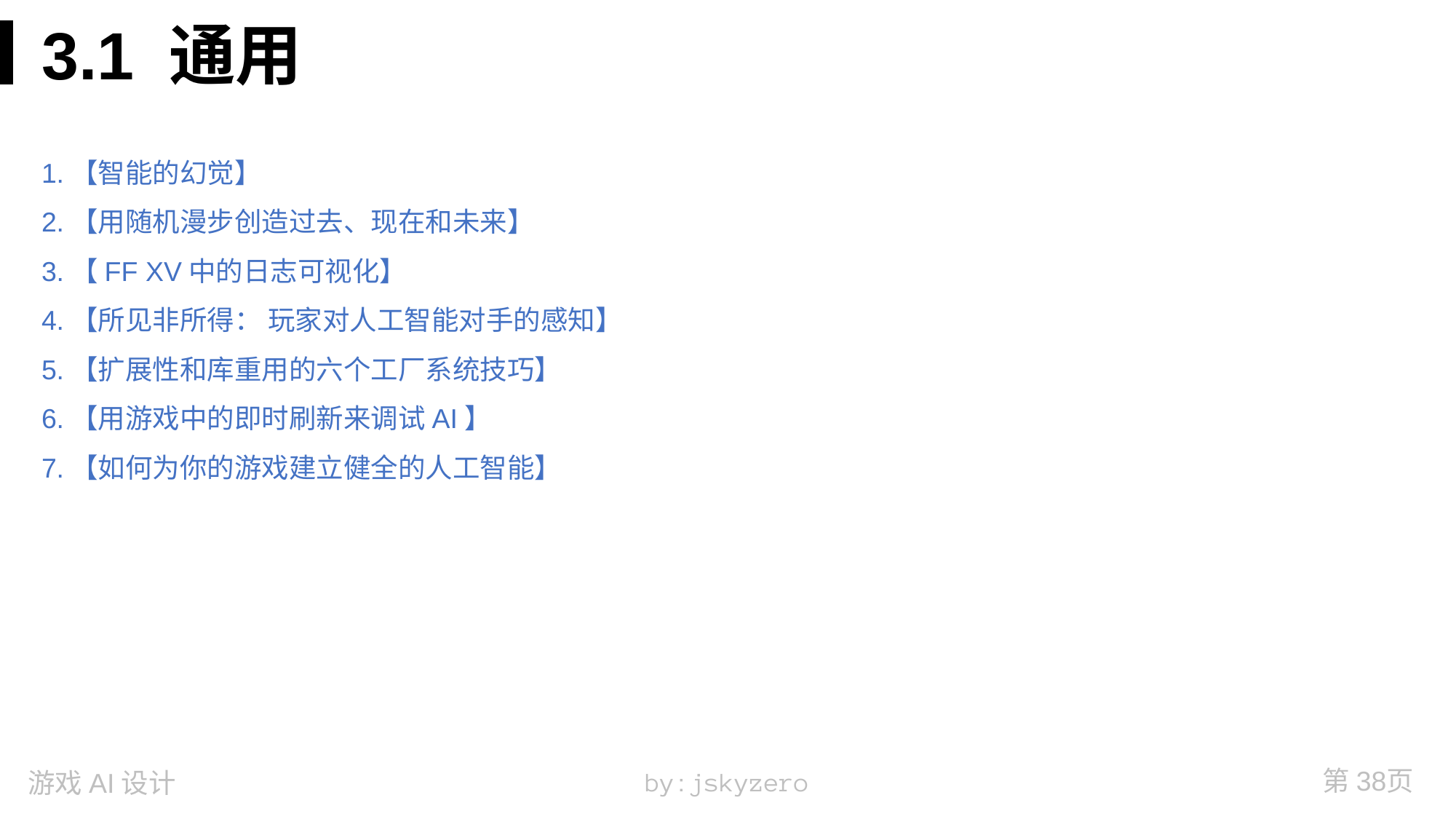

# 3.1 通用
1.【智能的幻觉】
2.【用随机漫步创造过去、现在和未来】
3.【FF XV中的日志可视化】
4.【所见非所得： 玩家对人工智能对手的感知】
5.【扩展性和库重用的六个工厂系统技巧】
6.【用游戏中的即时刷新来调试AI】
7.【如何为你的游戏建立健全的人工智能】